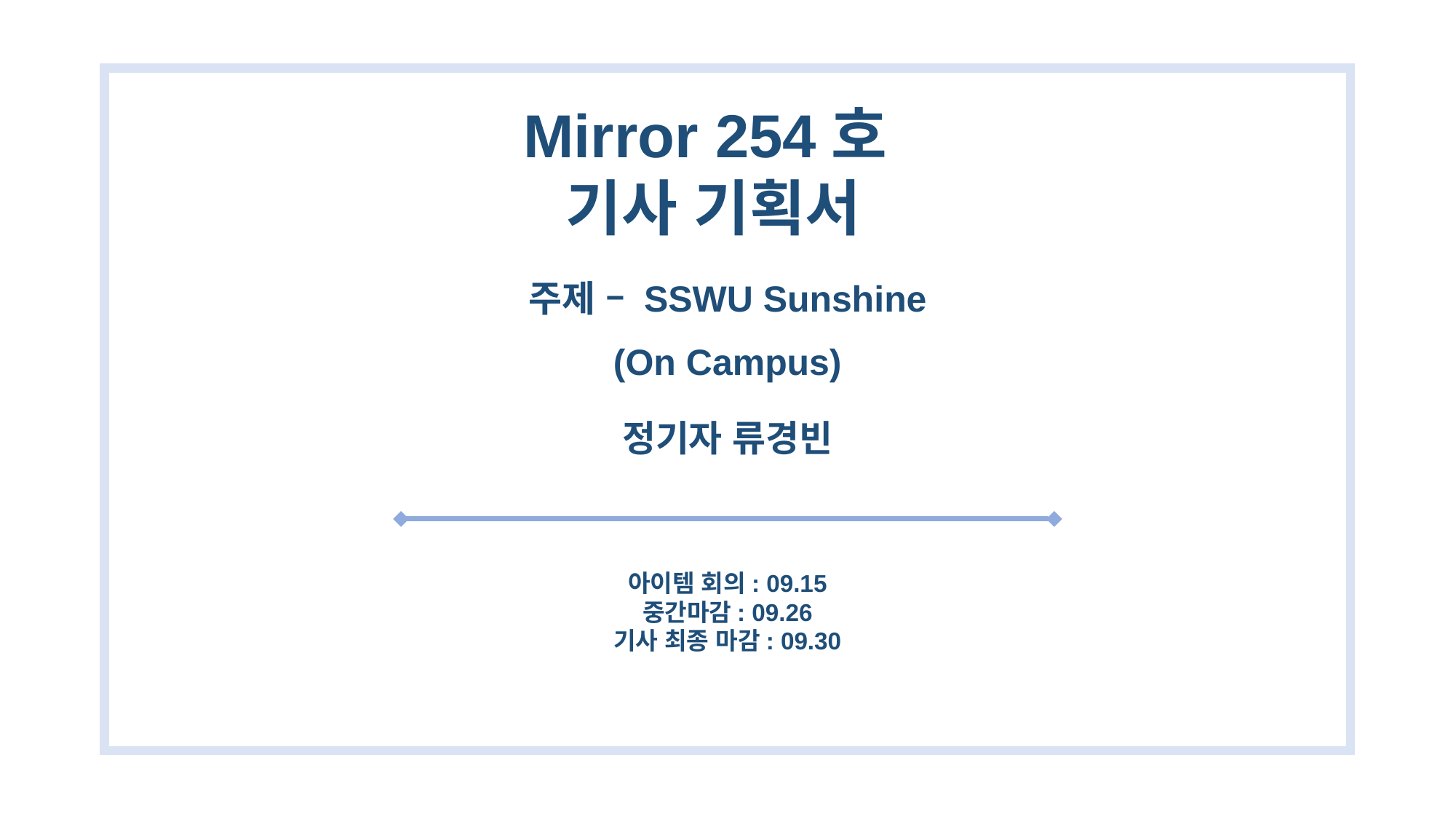

Mirror 254호
기사 기획서
주제 – SSWU Sunshine
(On Campus)
정기자 류경빈
아이템 회의: 09.15
중간마감: 09.26
기사 최종 마감: 09.30